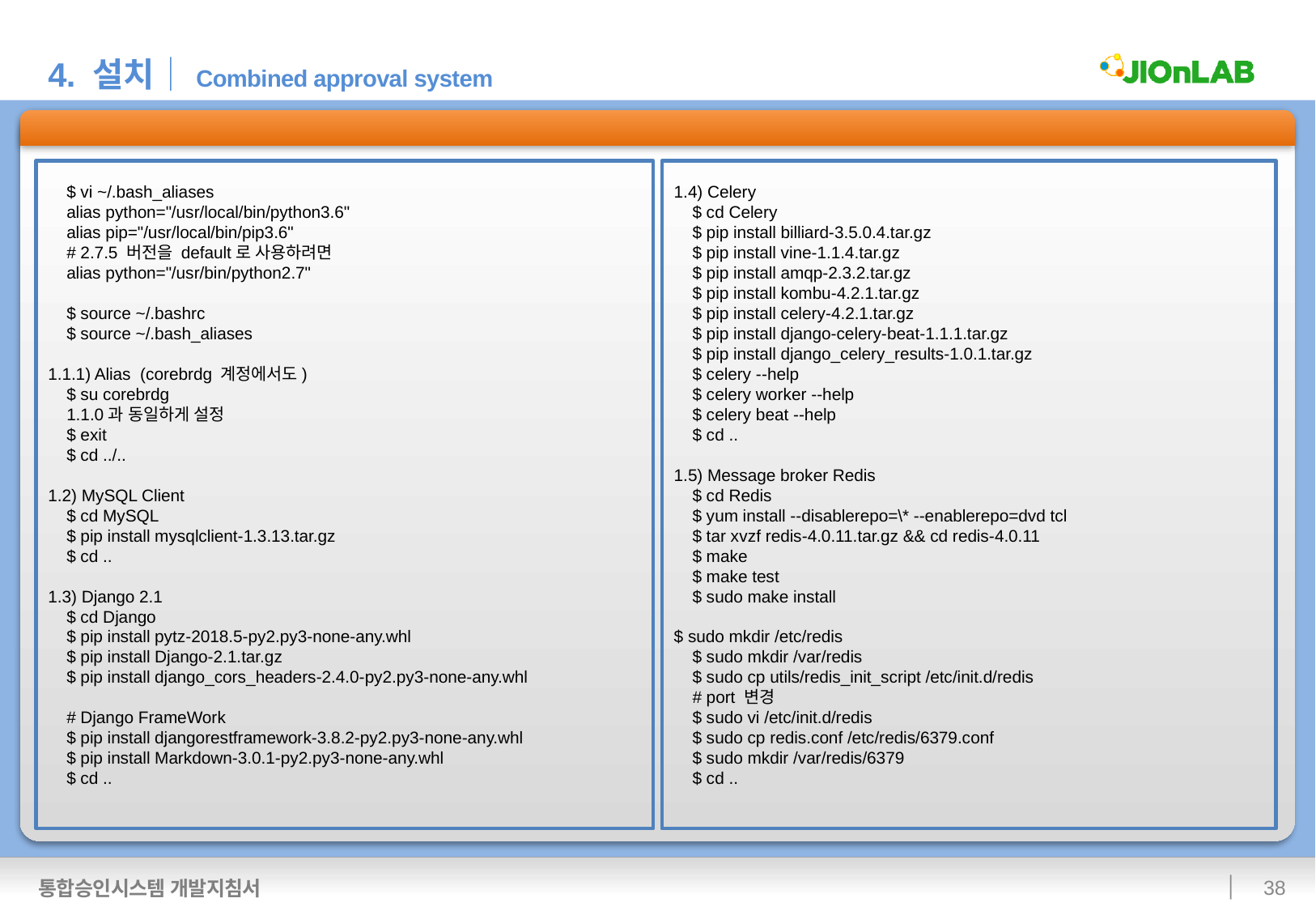

4. 설치│Combined approval system

통합승인시스템 설치

    $ vi ~/.bash_aliases
    alias python="/usr/local/bin/python3.6"
    alias pip="/usr/local/bin/pip3.6"
    # 2.7.5 버전을 default로 사용하려면
    alias python="/usr/bin/python2.7"

    $ source ~/.bashrc
    $ source ~/.bash_aliases

1.1.1) Alias  (corebrdg 계정에서도)
    $ su corebrdg
    1.1.0과 동일하게 설정
    $ exit
    $ cd ../..

1.2) MySQL Client
    $ cd MySQL
    $ pip install mysqlclient-1.3.13.tar.gz
    $ cd ..

1.3) Django 2.1
    $ cd Django
    $ pip install pytz-2018.5-py2.py3-none-any.whl
    $ pip install Django-2.1.tar.gz
    $ pip install django_cors_headers-2.4.0-py2.py3-none-any.whl

    # Django FrameWork
    $ pip install djangorestframework-3.8.2-py2.py3-none-any.whl
    $ pip install Markdown-3.0.1-py2.py3-none-any.whl
    $ cd ..

1.4) Celery
    $ cd Celery
    $ pip install billiard-3.5.0.4.tar.gz
    $ pip install vine-1.1.4.tar.gz
    $ pip install amqp-2.3.2.tar.gz
    $ pip install kombu-4.2.1.tar.gz
    $ pip install celery-4.2.1.tar.gz
    $ pip install django-celery-beat-1.1.1.tar.gz
    $ pip install django_celery_results-1.0.1.tar.gz
    $ celery --help
    $ celery worker --help
    $ celery beat --help
    $ cd ..

1.5) Message broker Redis
    $ cd Redis
    $ yum install --disablerepo=\* --enablerepo=dvd tcl
    $ tar xvzf redis-4.0.11.tar.gz && cd redis-4.0.11
    $ make
    $ make test
    $ sudo make install

$ sudo mkdir /etc/redis
    $ sudo mkdir /var/redis
    $ sudo cp utils/redis_init_script /etc/init.d/redis
    # port 변경
    $ sudo vi /etc/init.d/redis
    $ sudo cp redis.conf /etc/redis/6379.conf
    $ sudo mkdir /var/redis/6379
    $ cd ..

 38